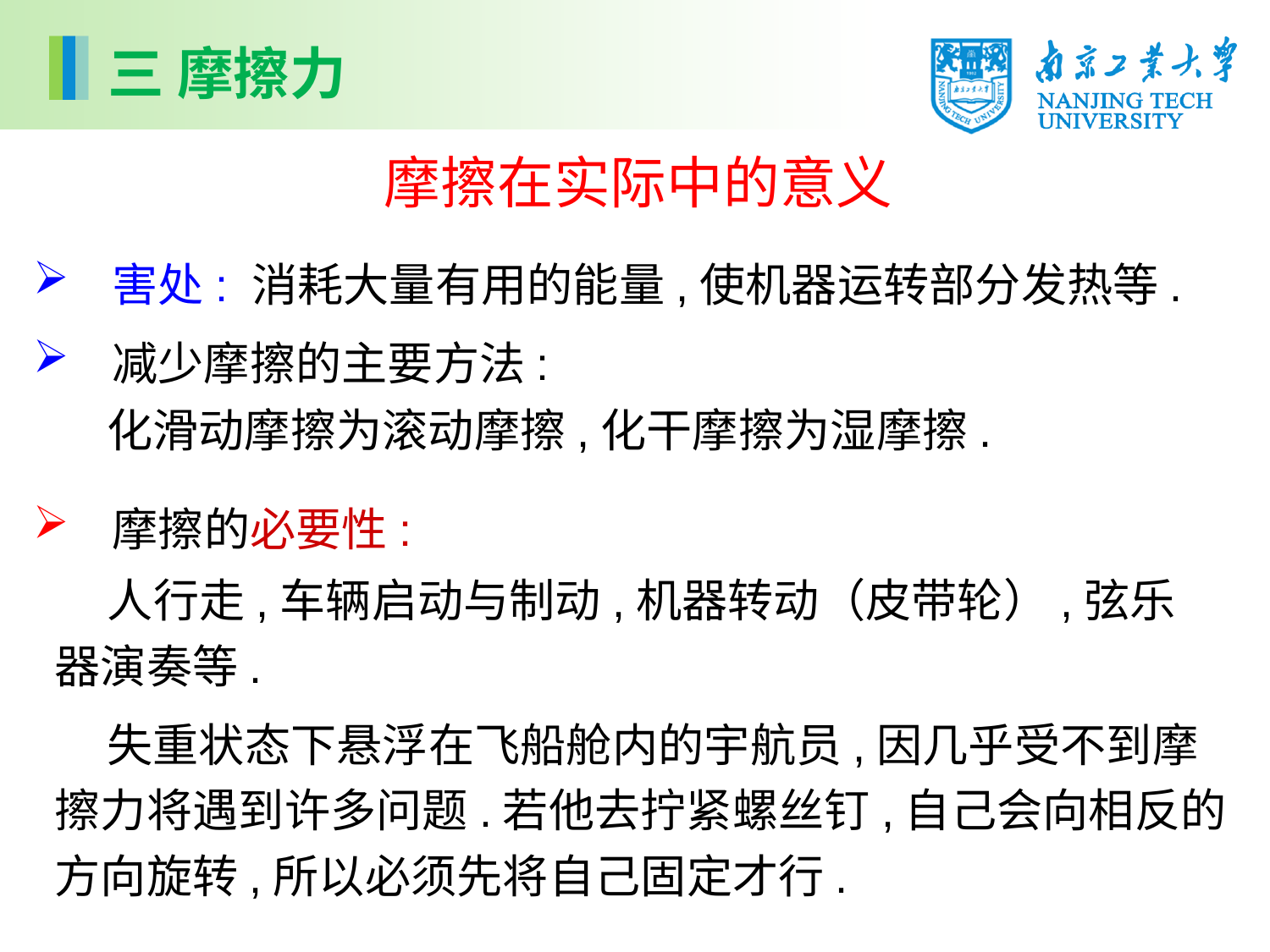

三 摩擦力
摩擦在实际中的意义
   害处: 消耗大量有用的能量,使机器运转部分发热等.
   减少摩擦的主要方法:
      化滑动摩擦为滚动摩擦,化干摩擦为湿摩擦.
   摩擦的必要性:
    人行走,车辆启动与制动,机器转动（皮带轮）,弦乐器演奏等.
    失重状态下悬浮在飞船舱内的宇航员,因几乎受不到摩擦力将遇到许多问题.若他去拧紧螺丝钉,自己会向相反的方向旋转,所以必须先将自己固定才行.